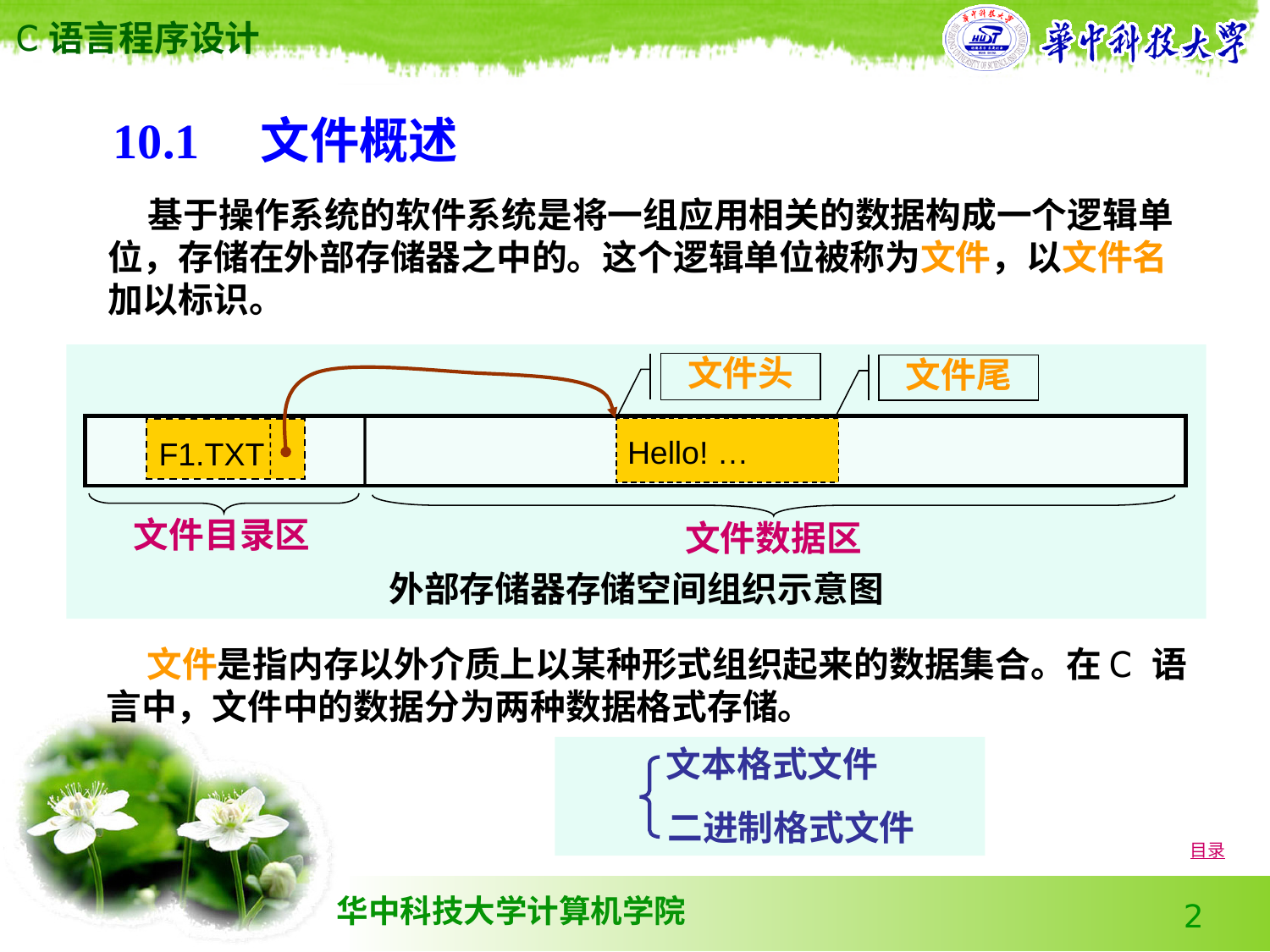

10.1　文件概述
    基于操作系统的软件系统是将一组应用相关的数据构成一个逻辑单位，存储在外部存储器之中的。这个逻辑单位被称为文件，以文件名加以标识。

文件头
文件尾

F1.TXT

Hello! …
文件目录区
文件数据区
外部存储器存储空间组织示意图
    文件是指内存以外介质上以某种形式组织起来的数据集合。在C 语言中，文件中的数据分为两种数据格式存储。
文本格式文件

二进制格式文件

目录
2